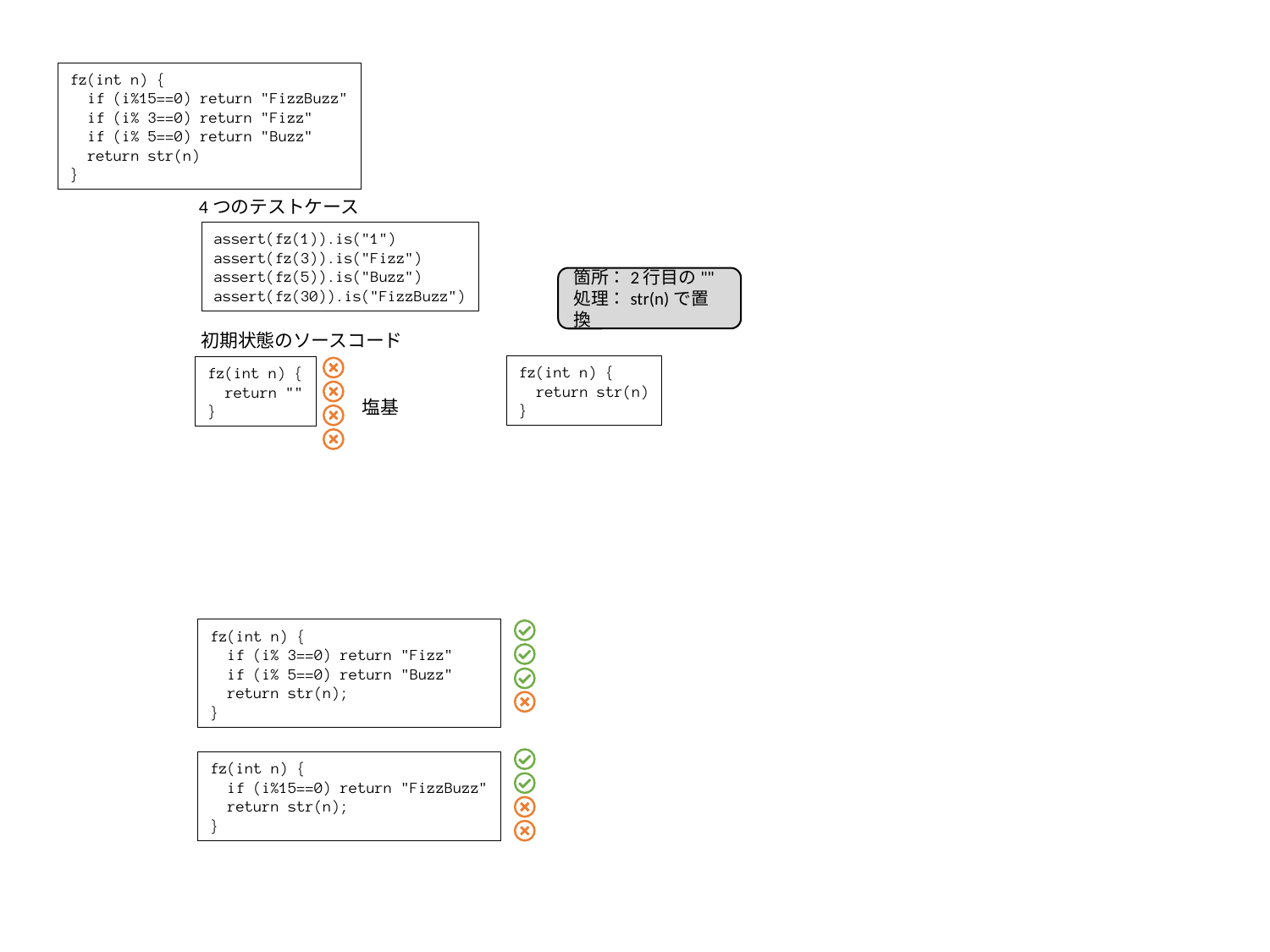

fz(int n) {
  if (i%15==0) return "FizzBuzz"
  if (i% 3==0) return "Fizz"
  if (i% 5==0) return "Buzz"
  return str(n)
}
4つのテストケース
assert(fz(1)).is("1")
assert(fz(3)).is("Fizz")
assert(fz(5)).is("Buzz")
assert(fz(30)).is("FizzBuzz")
箇所：2行目の""
処理：str(n)で置換
初期状態のソースコード
fz(int n) {
  return str(n)
}
fz(int n) {
  return ""
}

塩基

fz(int n) {
  if (i% 3==0) return "Fizz"
  if (i% 5==0) return "Buzz"
  return str(n);
}

fz(int n) {
  if (i%15==0) return "FizzBuzz"
  return str(n);
}